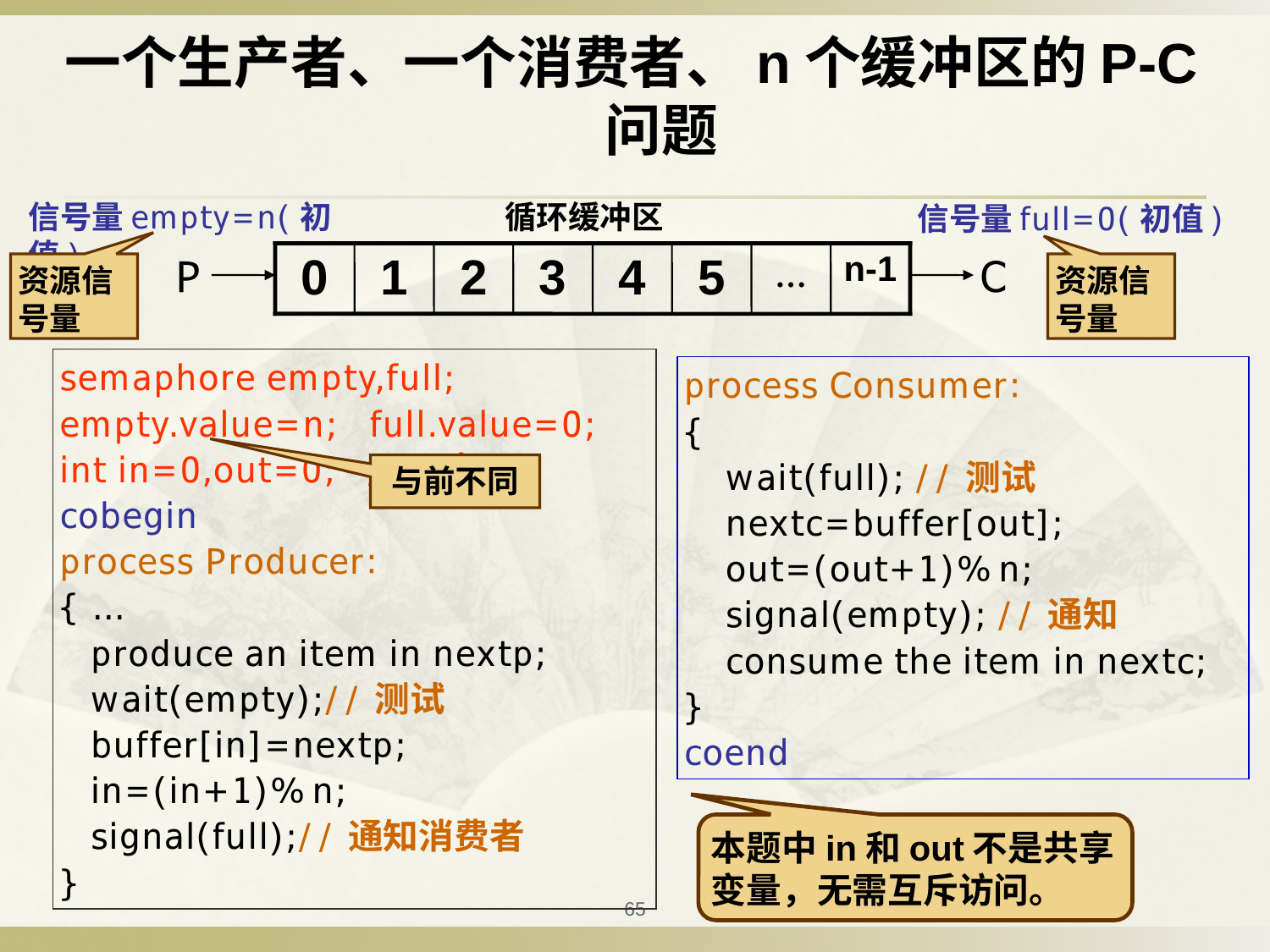

# 一个生产者、一个消费者、n个缓冲区的P-C问题
信号量empty=n(初值)
循环缓冲区
P
0

1

2

3

4

5

n-1

C
…

信号量full=0(初值)
资源信号量
资源信号量
semaphore empty,full;
empty.value=n;   full.value=0;
int in=0,out=0;   //下标
cobegin
process Producer:
{ ...
   produce an item in nextp;
   wait(empty);//测试
   buffer[in]=nextp;
   in=(in+1)%n;
   signal(full);//通知消费者
}
process Consumer:
{
    wait(full); //测试
    nextc=buffer[out];
    out=(out+1)%n;
    signal(empty); //通知
    consume the item in nextc;
}
coend
与前不同
本题中in和out不是共享变量，无需互斥访问。
65